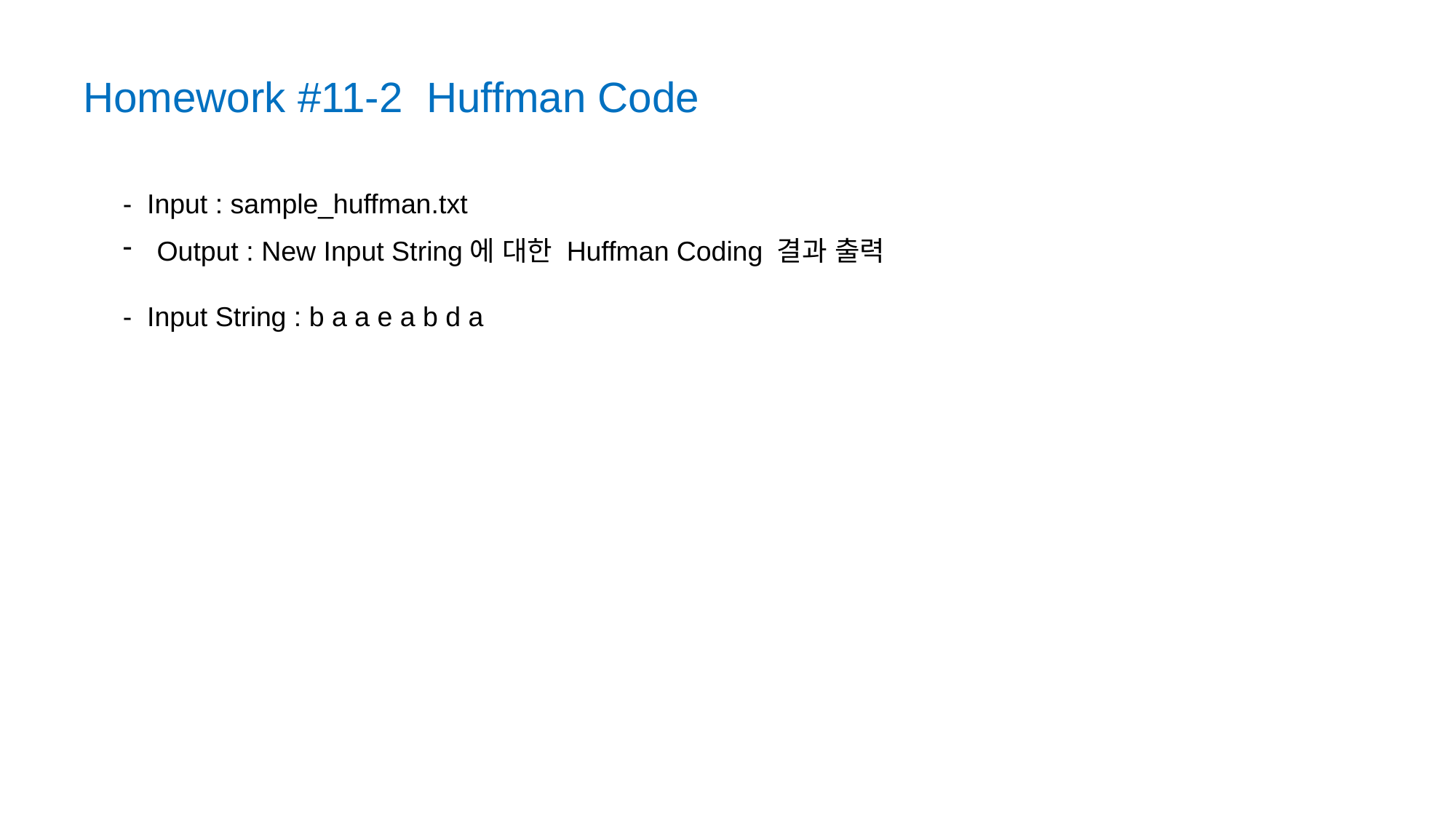

Homework #11-2  Huffman Code
-  Input : sample_huffman.txt

Output : New Input String에 대한 Huffman Coding 결과 출력

-  Input String : b a a e a b d a